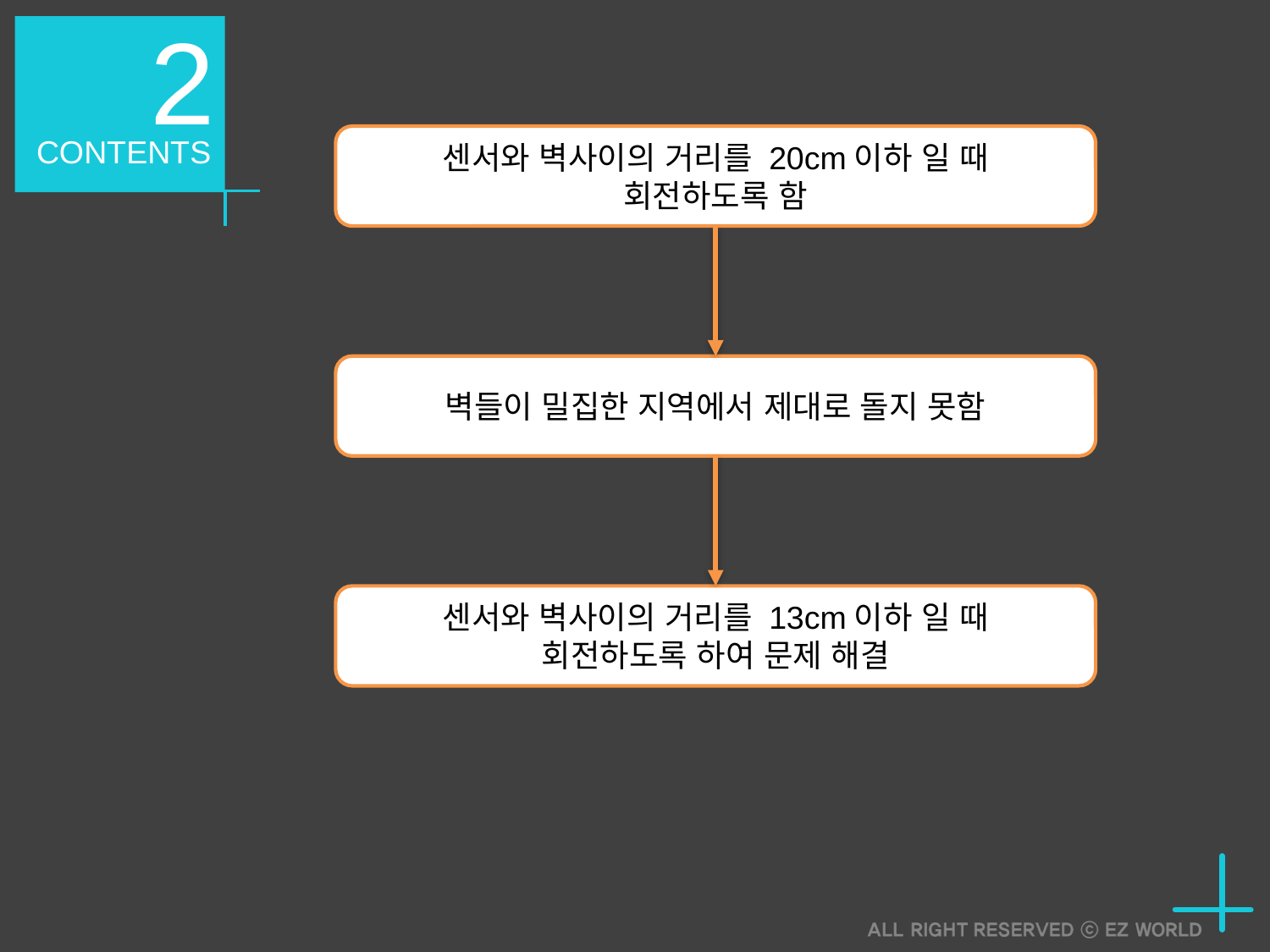

2

CONTENTS
센서와 벽사이의 거리를 20cm이하 일 때
회전하도록 함
벽들이 밀집한 지역에서 제대로 돌지 못함
센서와 벽사이의 거리를 13cm이하 일 때
회전하도록 하여 문제 해결